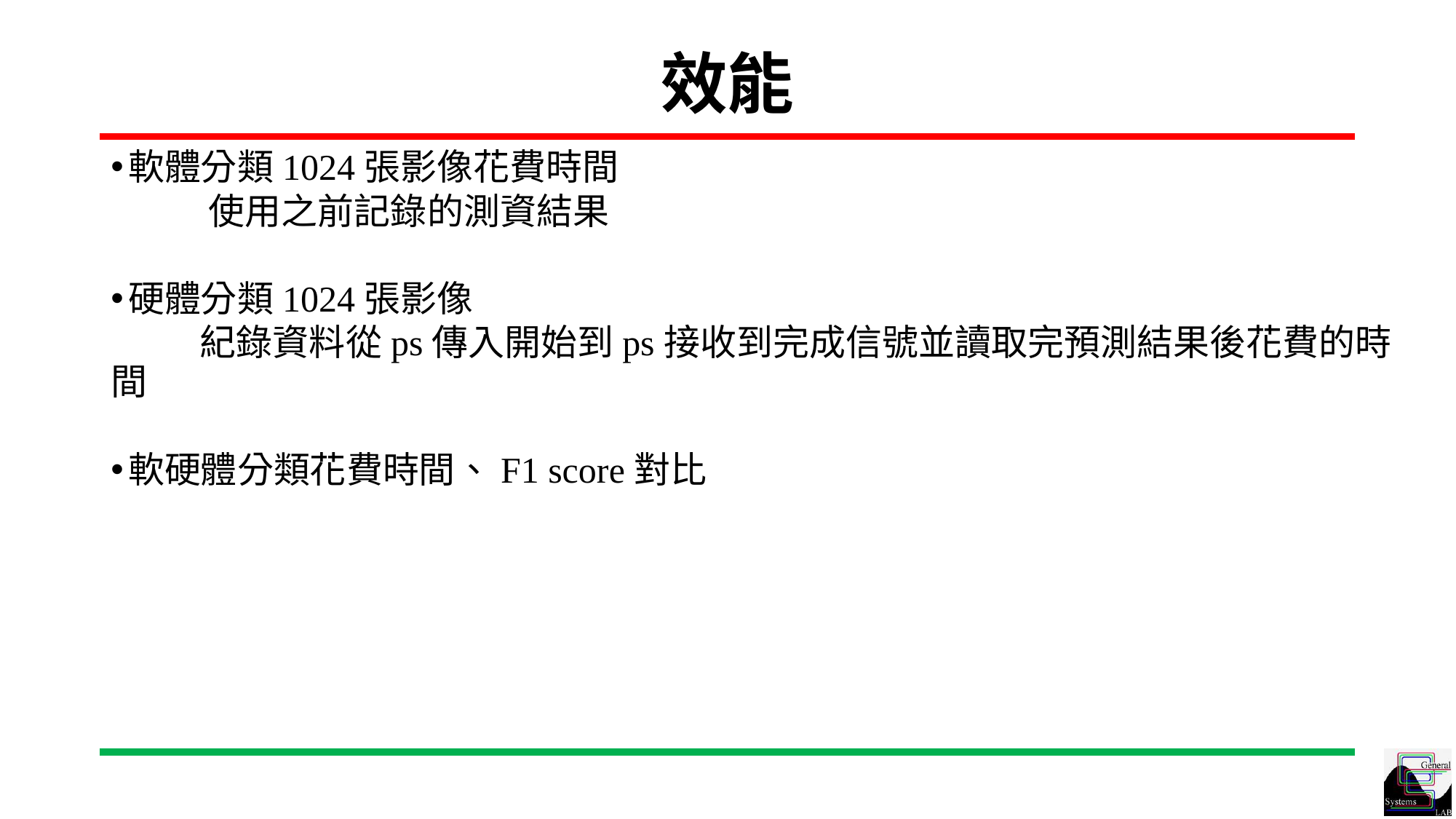

# 效能
軟體分類1024張影像花費時間
  　　使用之前記錄的測資結果

硬體分類1024張影像
　　  紀錄資料從ps傳入開始到ps接收到完成信號並讀取完預測結果後花費的時間

軟硬體分類花費時間、F1 score對比